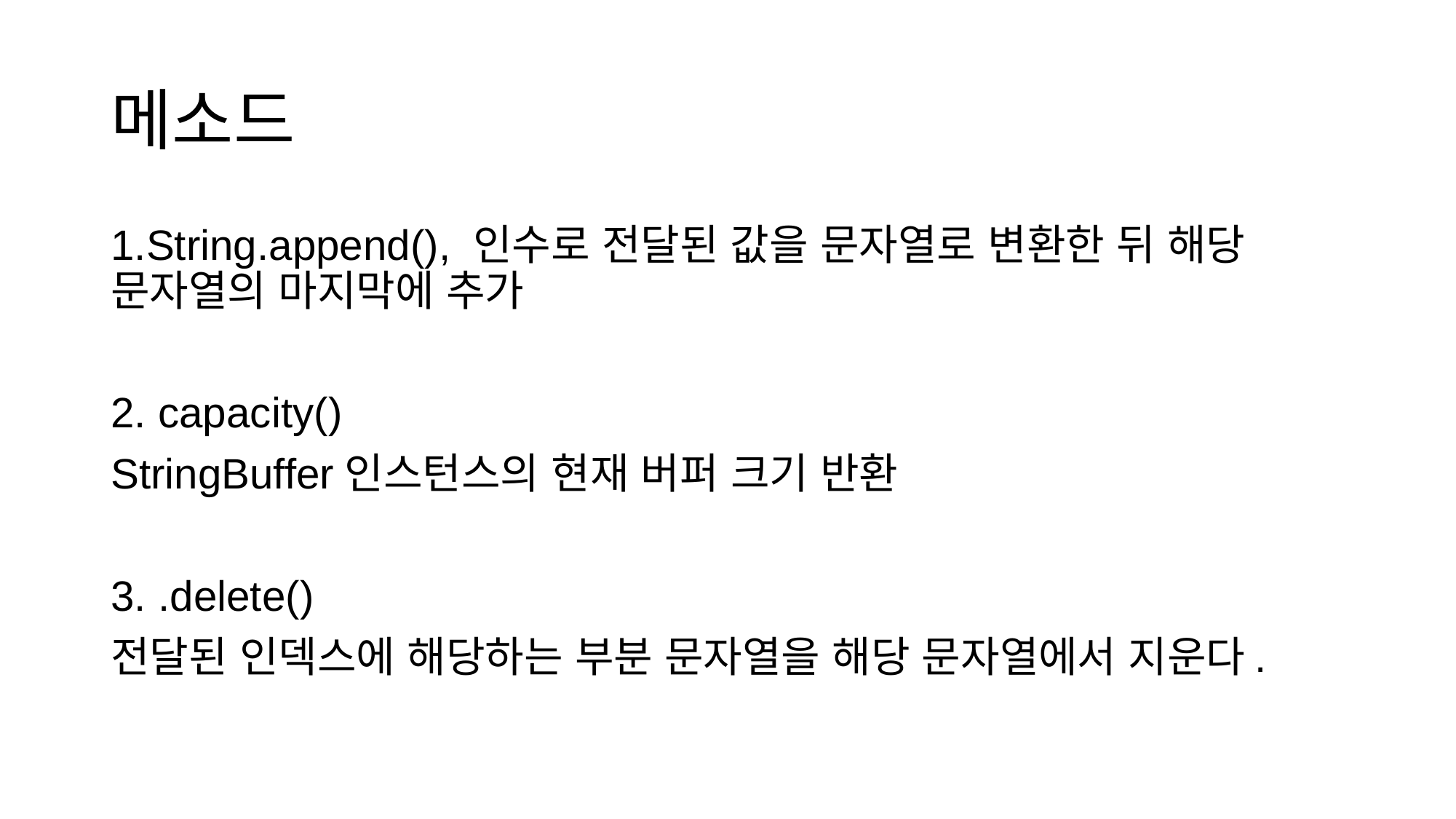

# 메소드
1.String.append(), 인수로 전달된 값을 문자열로 변환한 뒤 해당 문자열의 마지막에 추가

2. capacity()
StringBuffer인스턴스의 현재 버퍼 크기 반환

3. .delete()
전달된 인덱스에 해당하는 부분 문자열을 해당 문자열에서 지운다.